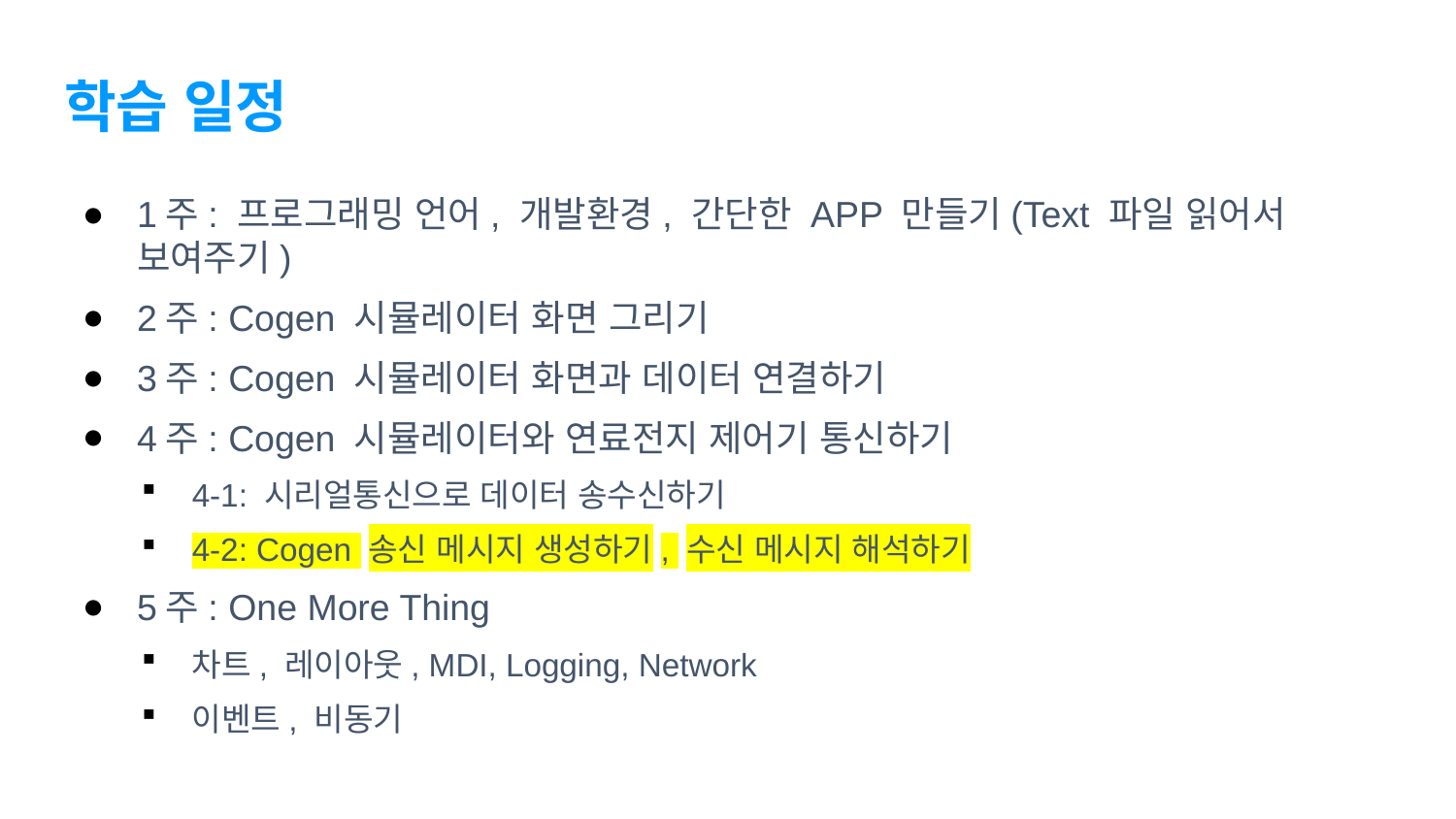

# 학습 일정
1주: 프로그래밍 언어, 개발환경, 간단한 APP 만들기(Text 파일 읽어서 보여주기)
2주: Cogen 시뮬레이터 화면 그리기
3주: Cogen 시뮬레이터 화면과 데이터 연결하기
4주: Cogen 시뮬레이터와 연료전지 제어기 통신하기
4-1: 시리얼통신으로 데이터 송수신하기
4-2: Cogen 송신 메시지 생성하기, 수신 메시지 해석하기
5주: One More Thing
차트, 레이아웃, MDI, Logging, Network
이벤트, 비동기